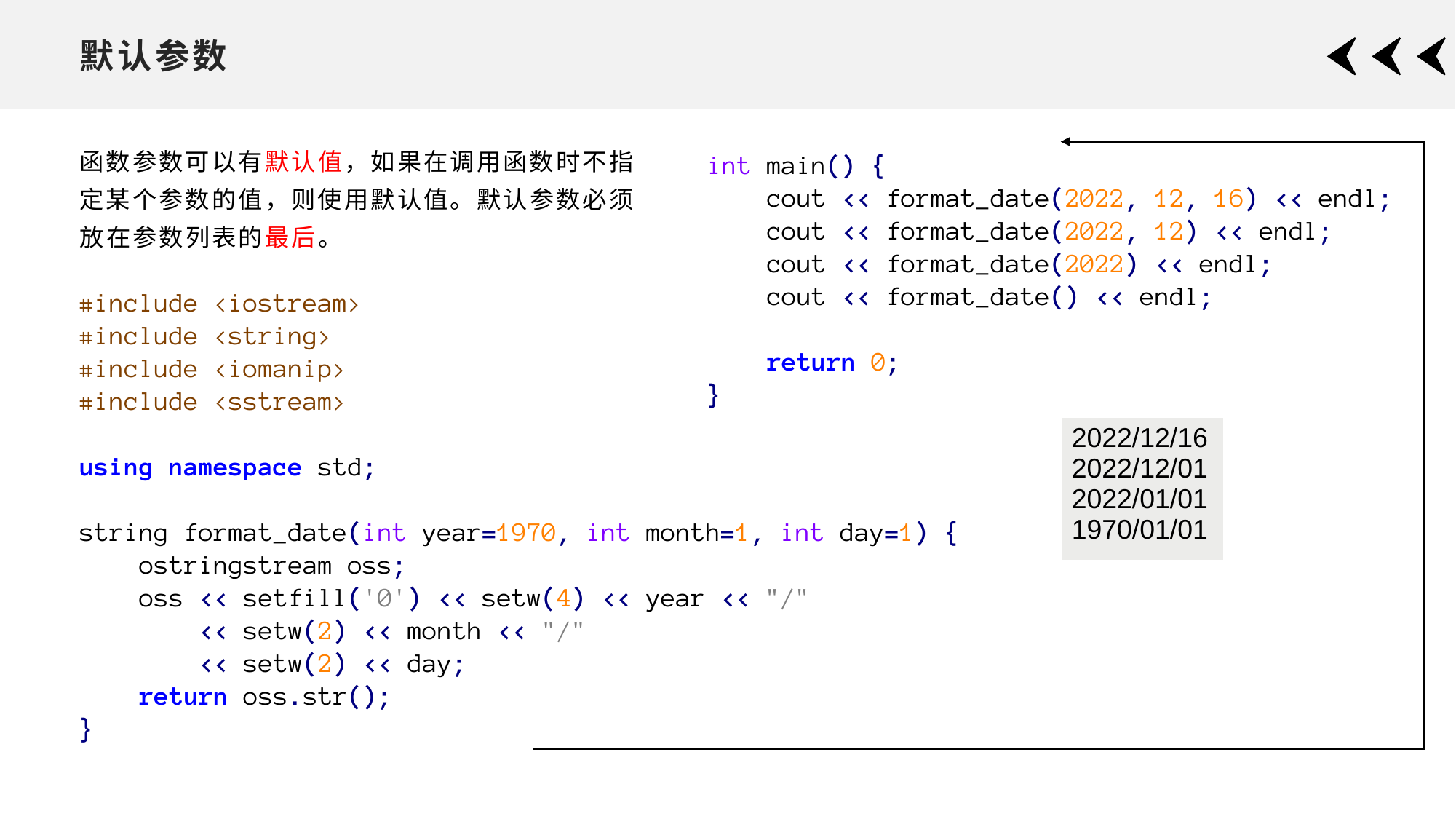

# 默认参数
函数参数可以有默认值，如果在调用函数时不指定某个参数的值，则使用默认值。默认参数必须放在参数列表的最后。
int main() {
    cout << format_date(2022, 12, 16) << endl;
    cout << format_date(2022, 12) << endl;
    cout << format_date(2022) << endl;
    cout << format_date() << endl;

    return 0;
}
#include <iostream>
#include <string>
#include <iomanip>
#include <sstream>

using namespace std;

string format_date(int year=1970, int month=1, int day=1) {
    ostringstream oss;
    oss << setfill('0') << setw(4) << year << "/"
        << setw(2) << month << "/"
        << setw(2) << day;
    return oss.str();
}
| 2022/12/16 2022/12/01 2022/01/01 1970/01/01 |
| --- |